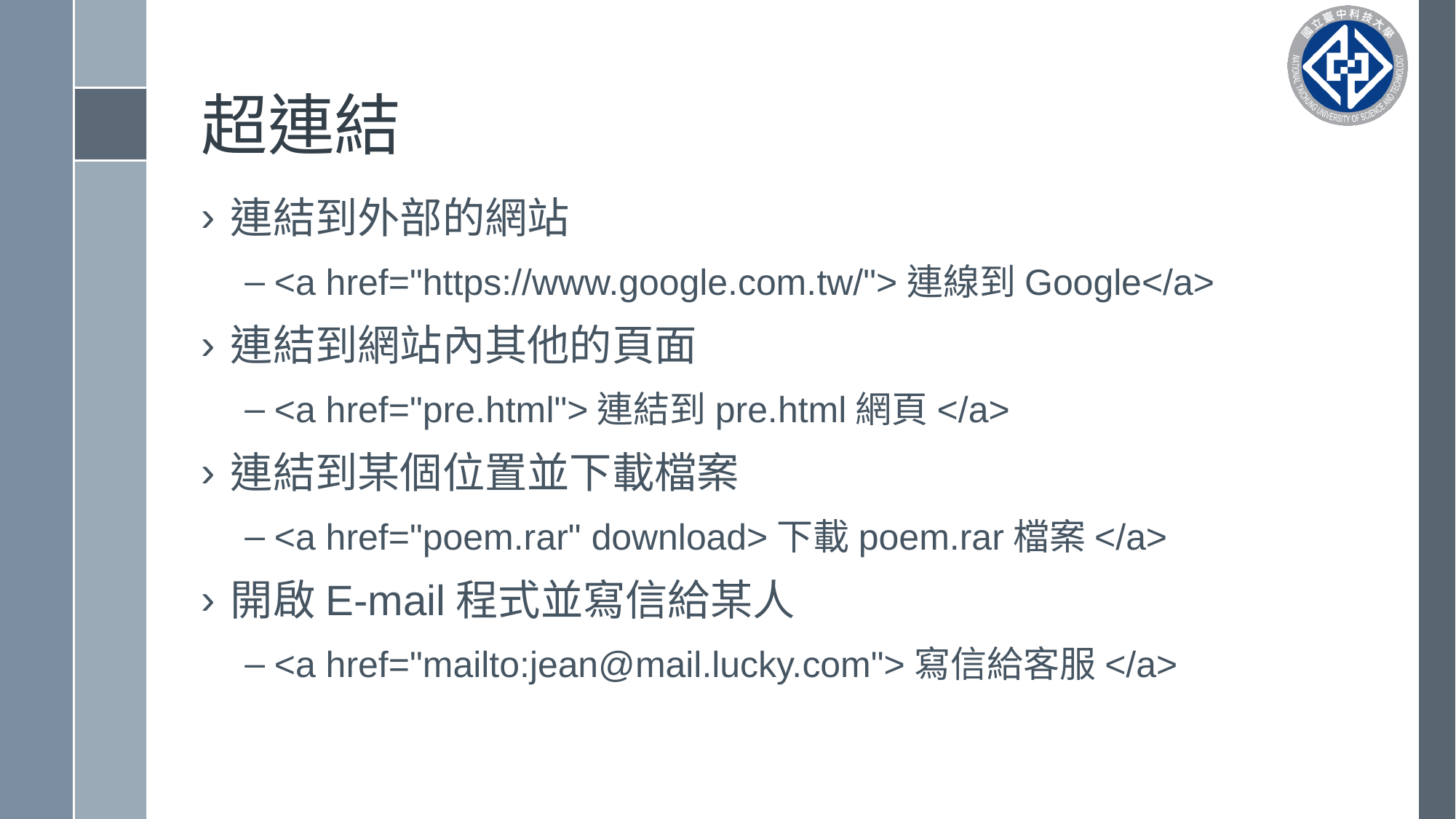

# 超連結
連結到外部的網站
<a href="https://www.google.com.tw/">連線到Google</a>
連結到網站內其他的頁面
<a href="pre.html">連結到pre.html網頁</a>
連結到某個位置並下載檔案
<a href="poem.rar" download>下載poem.rar檔案</a>
開啟E-mail程式並寫信給某人
<a href="mailto:jean@mail.lucky.com">寫信給客服</a>